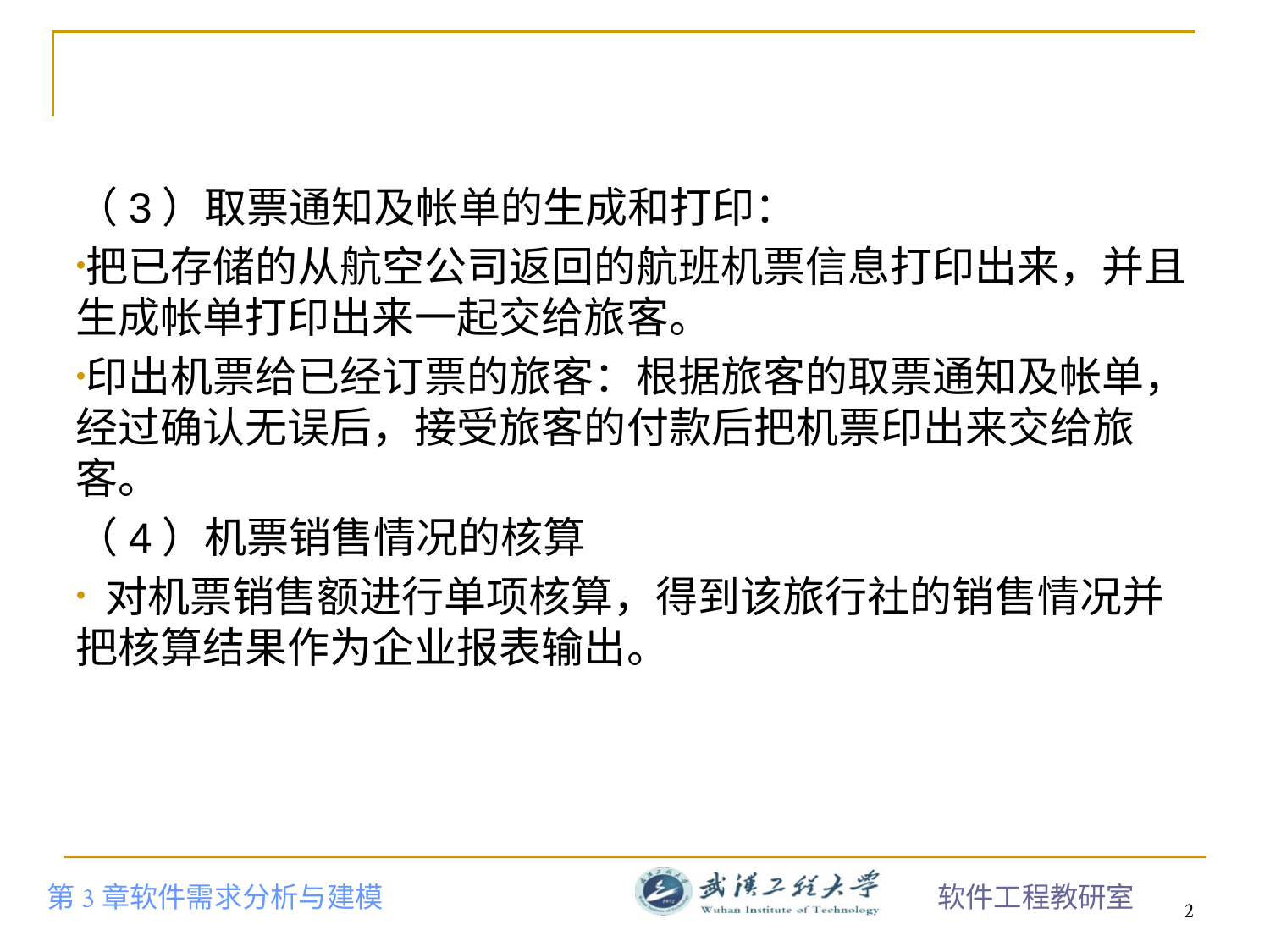

#
（3）取票通知及帐单的生成和打印：
把已存储的从航空公司返回的航班机票信息打印出来，并且生成帐单打印出来一起交给旅客。
印出机票给已经订票的旅客：根据旅客的取票通知及帐单，经过确认无误后，接受旅客的付款后把机票印出来交给旅客。
（4）机票销售情况的核算
 对机票销售额进行单项核算，得到该旅行社的销售情况并把核算结果作为企业报表输出。